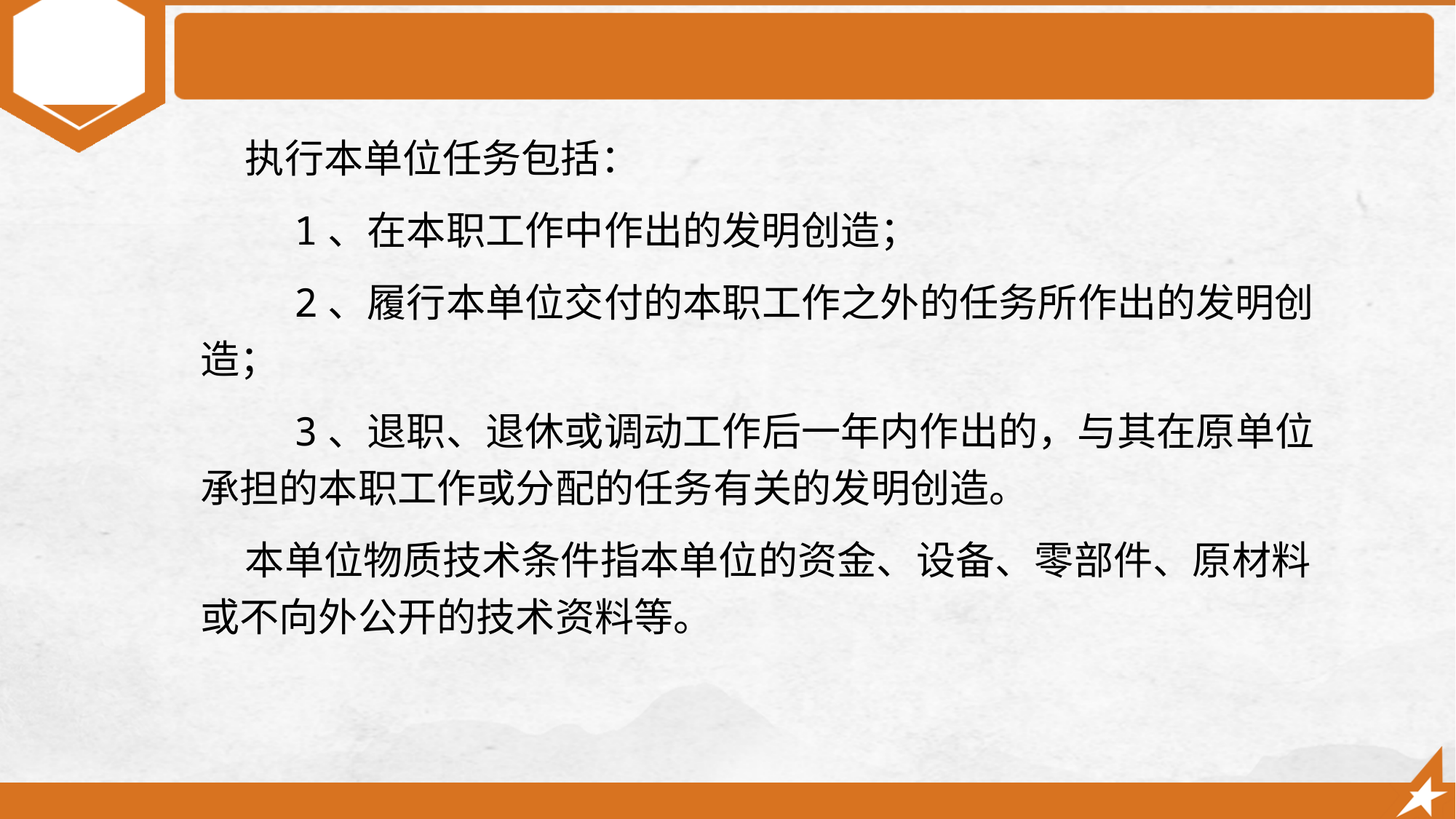

执行本单位任务包括：
    1、在本职工作中作出的发明创造；
    2、履行本单位交付的本职工作之外的任务所作出的发明创造；
    3、退职、退休或调动工作后一年内作出的，与其在原单位承担的本职工作或分配的任务有关的发明创造。
    本单位物质技术条件指本单位的资金、设备、零部件、原材料或不向外公开的技术资料等。